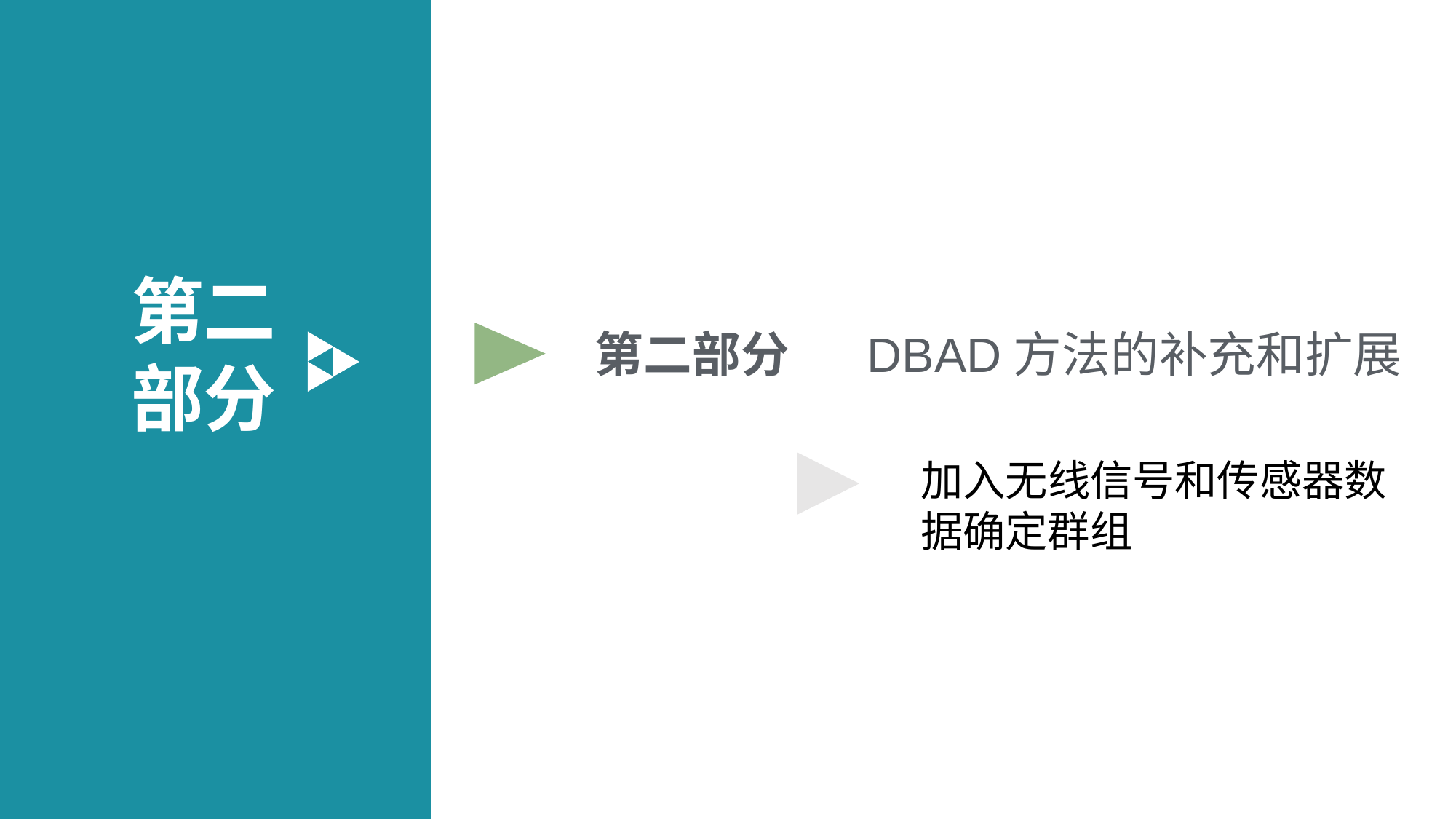

第二部分
第二部分
DBAD方法的补充和扩展

加入无线信号和传感器数据确定群组